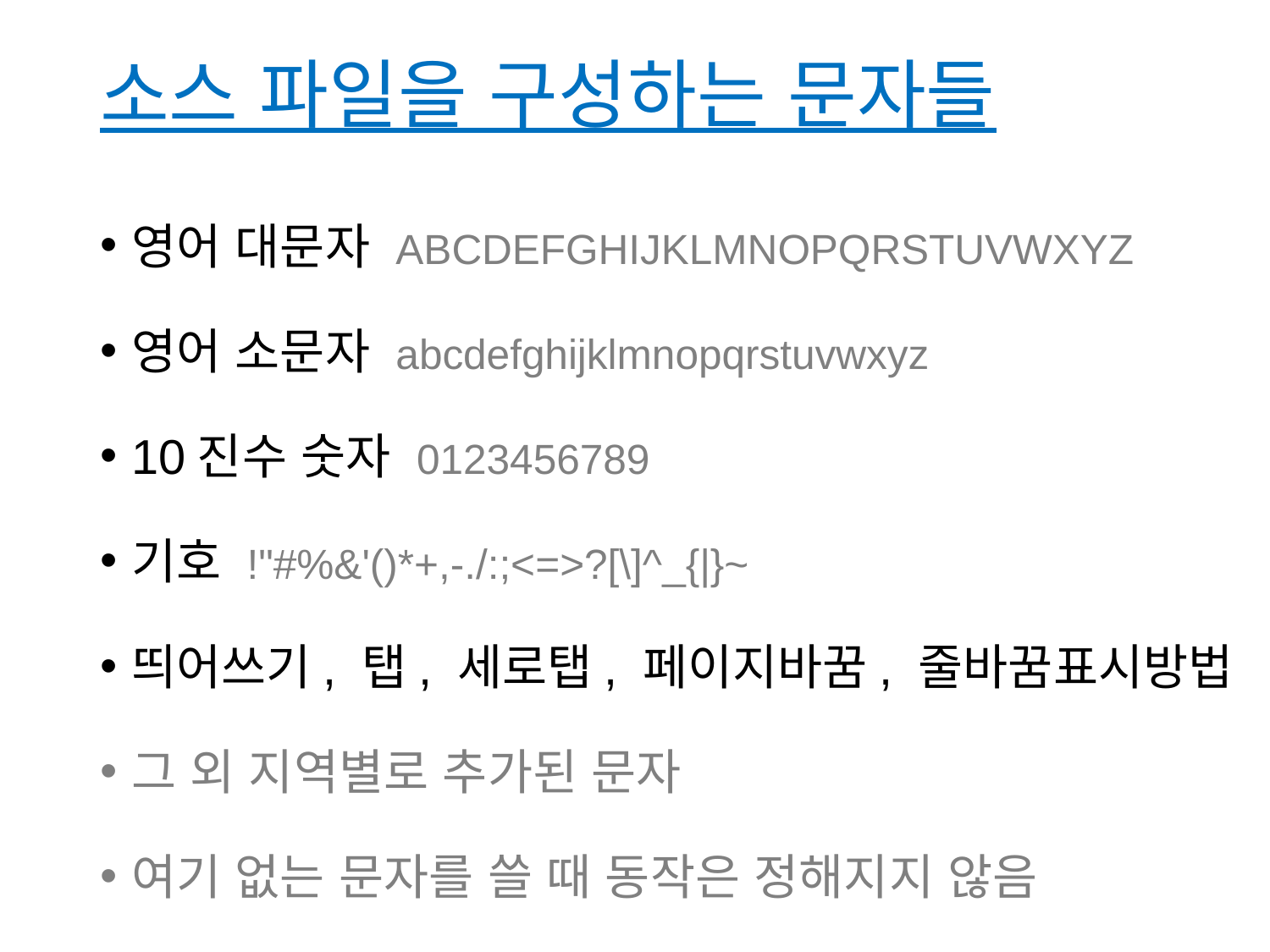

# 소스 파일을 구성하는 문자들
영어 대문자 ABCDEFGHIJKLMNOPQRSTUVWXYZ
영어 소문자 abcdefghijklmnopqrstuvwxyz
10진수 숫자 0123456789
기호 !"#%&'()*+,-./:;<=>?[\]^_{|}~
띄어쓰기, 탭, 세로탭, 페이지바꿈, 줄바꿈표시방법
그 외 지역별로 추가된 문자
여기 없는 문자를 쓸 때 동작은 정해지지 않음